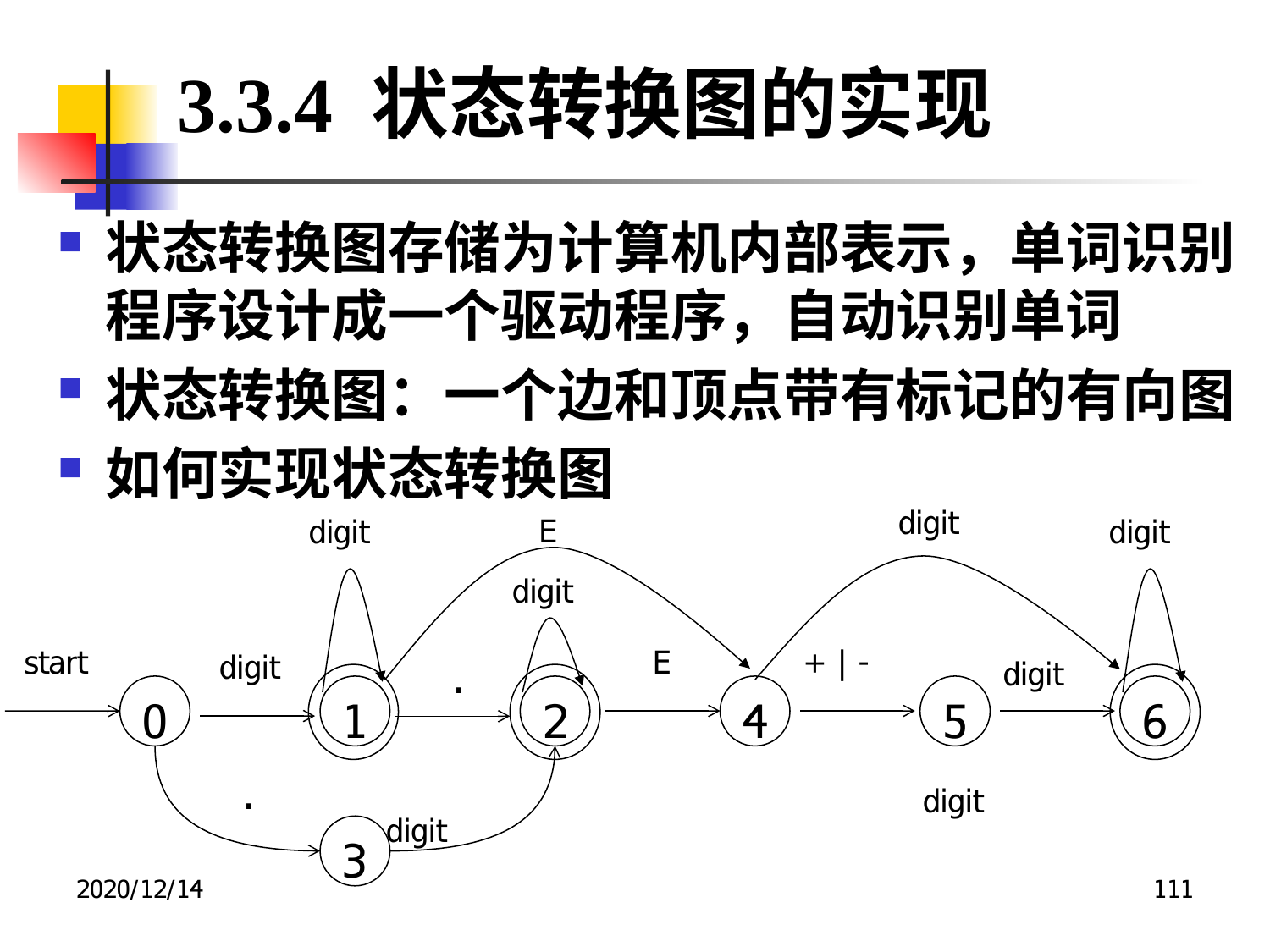

3.3.4 状态转换图的实现
状态转换图存储为计算机内部表示，单词识别程序设计成一个驱动程序，自动识别单词
状态转换图：一个边和顶点带有标记的有向图
如何实现状态转换图
digit
E
digit
digit

digit

start
E
+ | -
digit
.
digit

0
1
2
4
5
6
.
digit
digit
3
2020/12/14
111